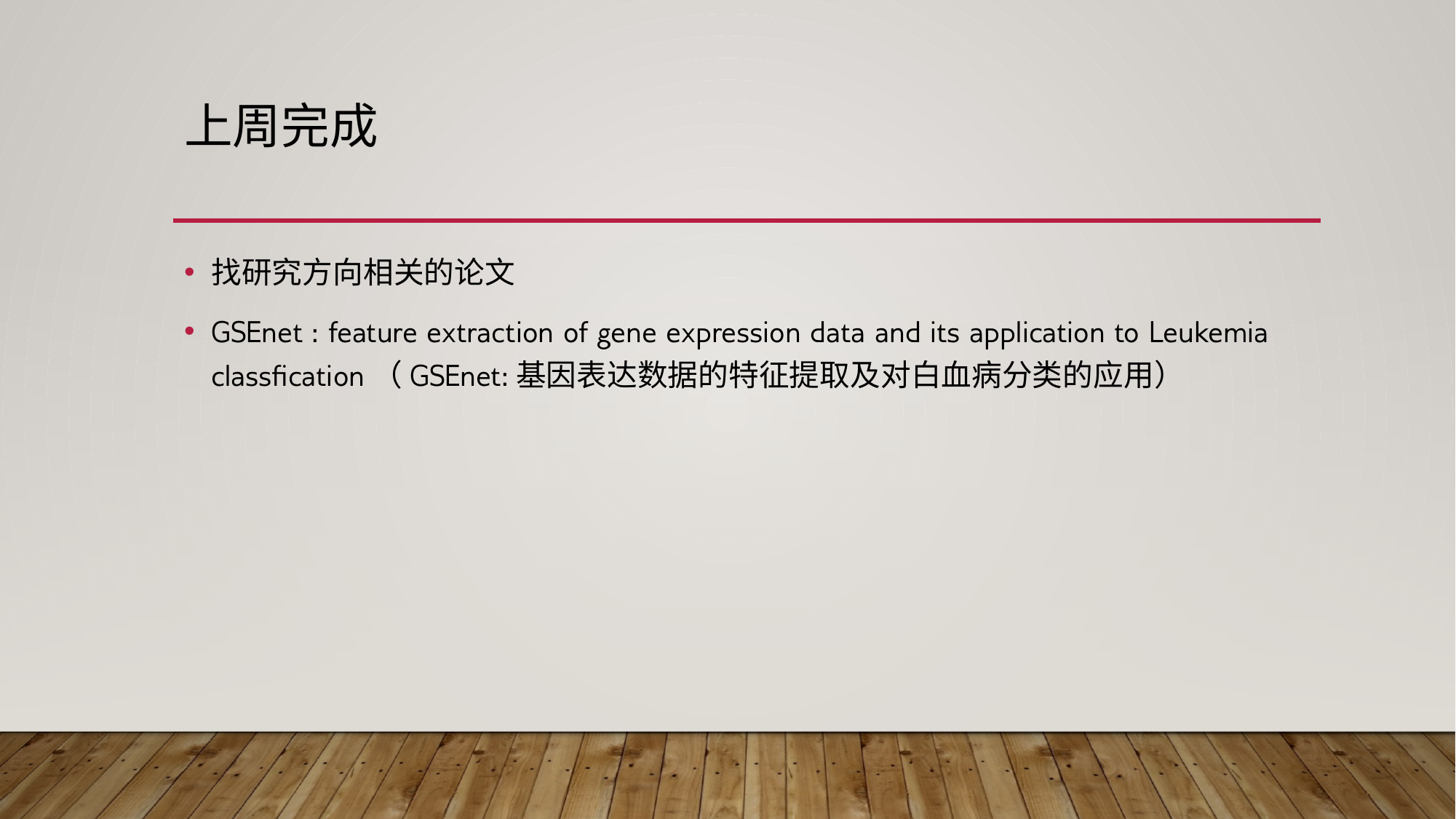

# 上周完成
找研究方向相关的论文
GSEnet : feature extraction of gene expression data and its application to Leukemia classfication（GSEnet:基因表达数据的特征提取及对白血病分类的应用）